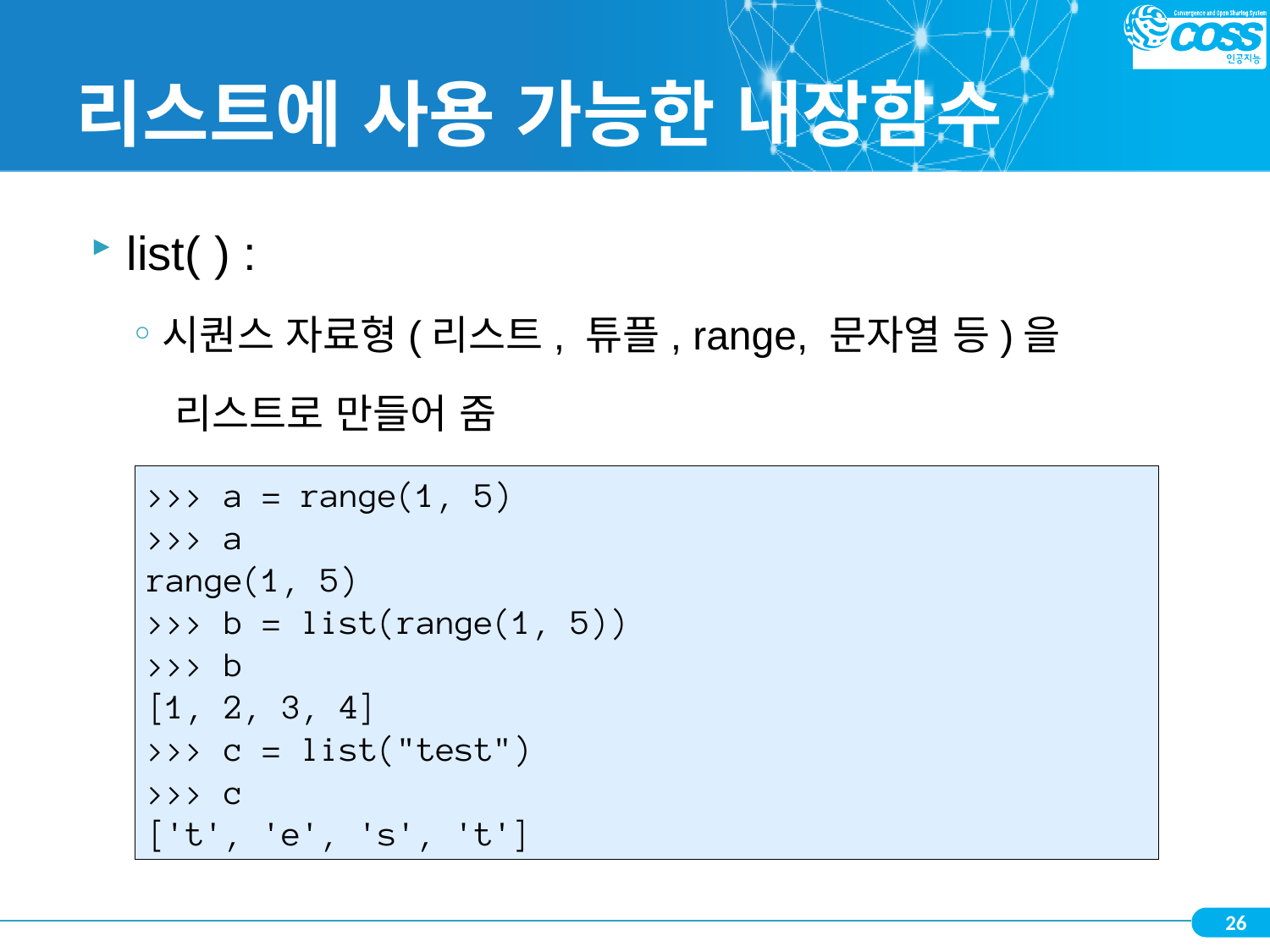

# 리스트에 사용 가능한 내장함수
list( ) :
시퀀스 자료형(리스트, 튜플, range, 문자열 등)을
   리스트로 만들어 줌
>>> a = range(1, 5)
>>> a
range(1, 5)
>>> b = list(range(1, 5))
>>> b
[1, 2, 3, 4]
>>> c = list("test")
>>> c
['t', 'e', 's', 't']